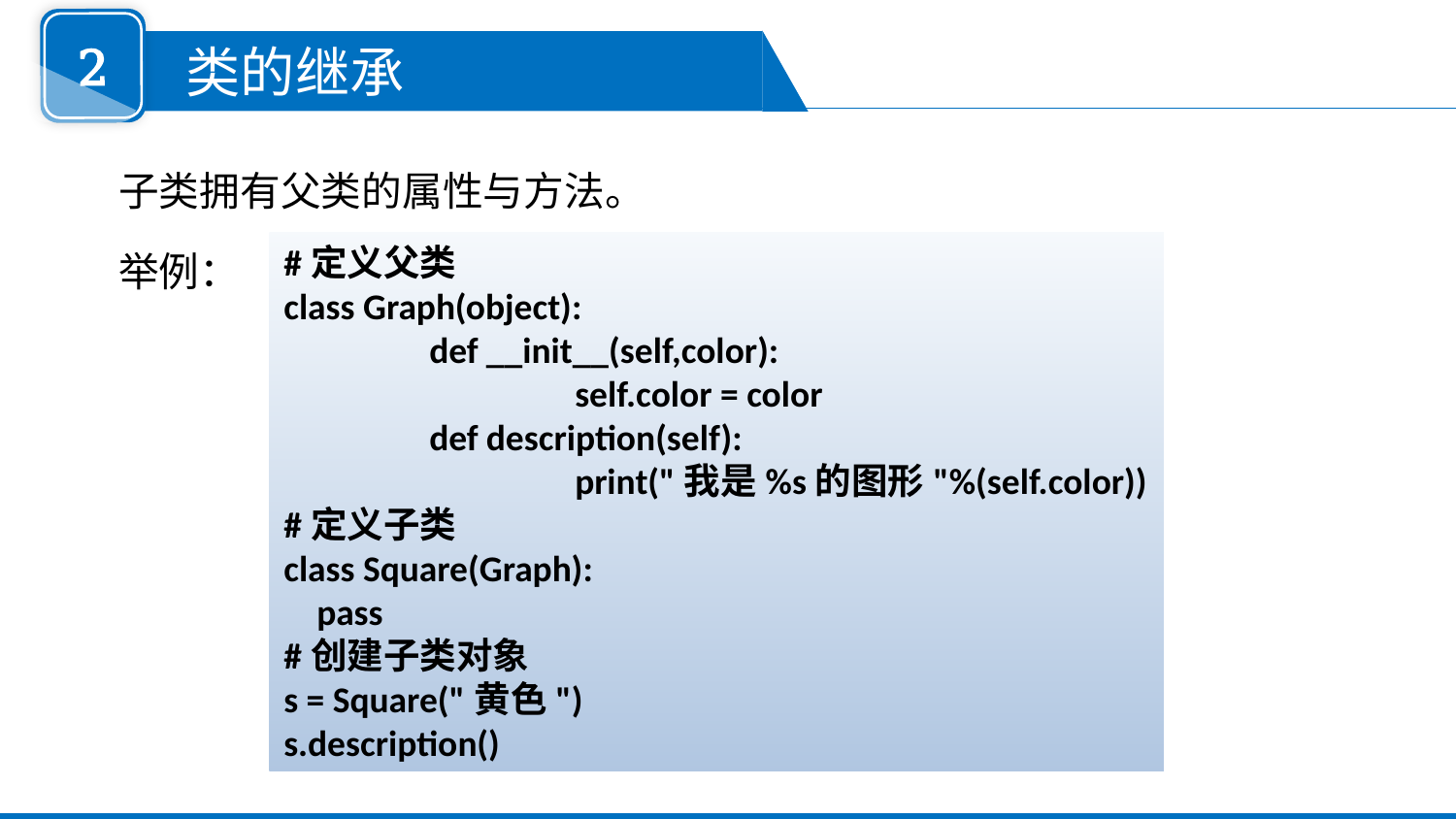

2

  类的继承
子类拥有父类的属性与方法。
举例：
#定义父类
class Graph(object):
	def __init__(self,color):
		self.color = color
	def description(self):
		print("我是%s的图形"%(self.color))
#定义子类
class Square(Graph):
    pass
#创建子类对象
s = Square("黄色")
s.description()